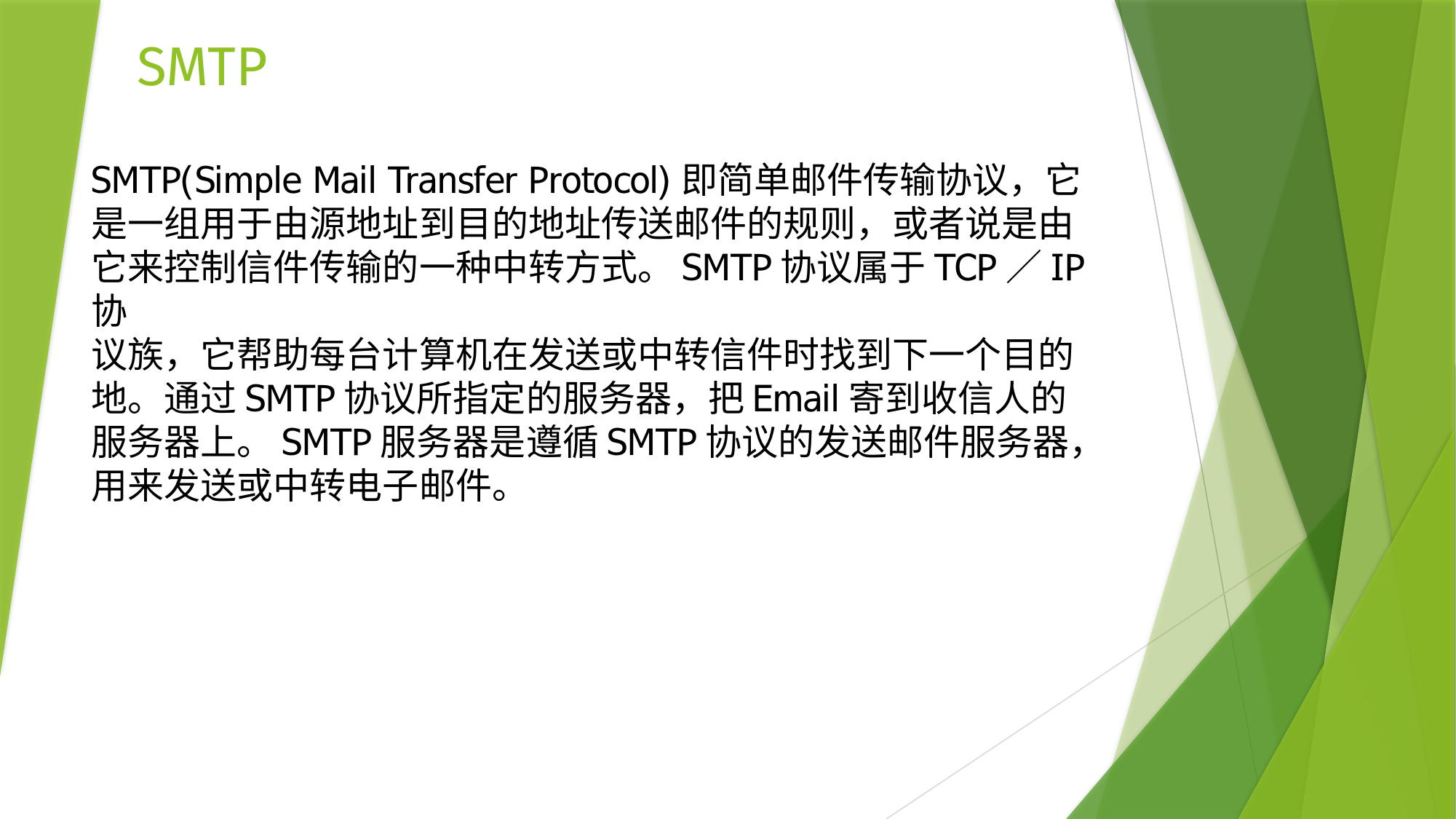

SMTP
SMTP(Simple Mail Transfer Protocol)即简单邮件传输协议，它
是一组用于由源地址到目的地址传送邮件的规则，或者说是由
它来控制信件传输的一种中转方式。SMTP协议属于TCP／IP协
议族，它帮助每台计算机在发送或中转信件时找到下一个目的
地。通过SMTP协议所指定的服务器，把Email寄到收信人的服务器上。SMTP服务器是遵循SMTP协议的发送邮件服务器，用来发送或中转电子邮件。